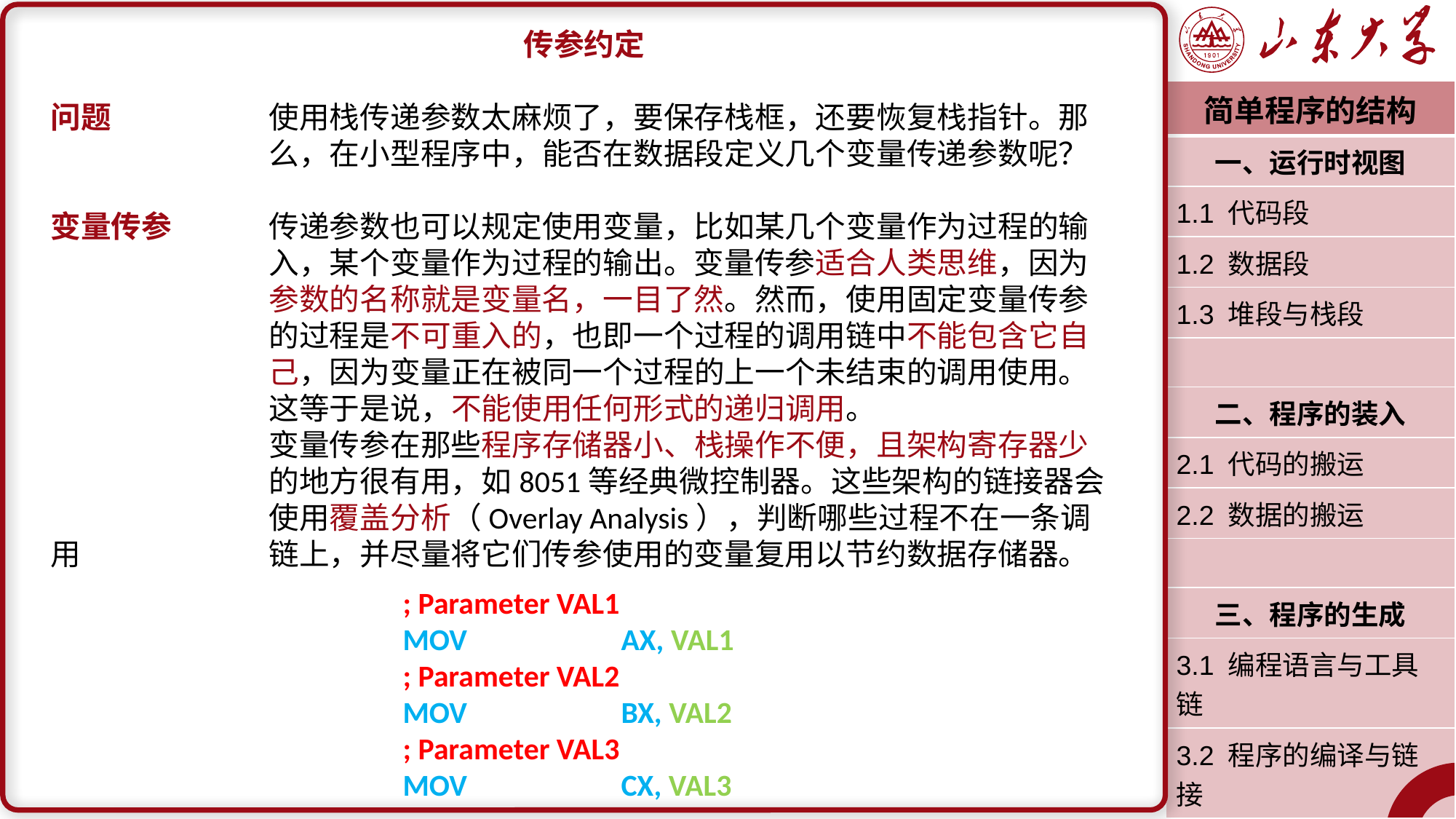

传参约定

问题		使用栈传递参数太麻烦了，要保存栈框，还要恢复栈指针。那		么，在小型程序中，能否在数据段定义几个变量传递参数呢？

变量传参	传递参数也可以规定使用变量，比如某几个变量作为过程的输		入，某个变量作为过程的输出。变量传参适合人类思维，因为		参数的名称就是变量名，一目了然。然而，使用固定变量传参		的过程是不可重入的，也即一个过程的调用链中不能包含它自		己，因为变量正在被同一个过程的上一个未结束的调用使用。		这等于是说，不能使用任何形式的递归调用。
		变量传参在那些程序存储器小、栈操作不便，且架构寄存器少		的地方很有用，如8051等经典微控制器。这些架构的链接器会		使用覆盖分析（Overlay Analysis），判断哪些过程不在一条调用		链上，并尽量将它们传参使用的变量复用以节约数据存储器。
| 简单程序的结构 |
| --- |
| 一、运行时视图 |
| 1.1 代码段 |
| 1.2 数据段 |
| 1.3 堆段与栈段 |
|  |
| 二、程序的装入 |
| 2.1 代码的搬运 |
| 2.2 数据的搬运 |
|  |
| 三、程序的生成 |
| 3.1 编程语言与工具链 |
| 3.2 程序的编译与链接 |
| 3.3 过程调用与栈框 |
| 潘润宇 2023.03 |
; Parameter VAL1
MOV		AX, VAL1
; Parameter VAL2
MOV		BX, VAL2
; Parameter VAL3
MOV		CX, VAL3